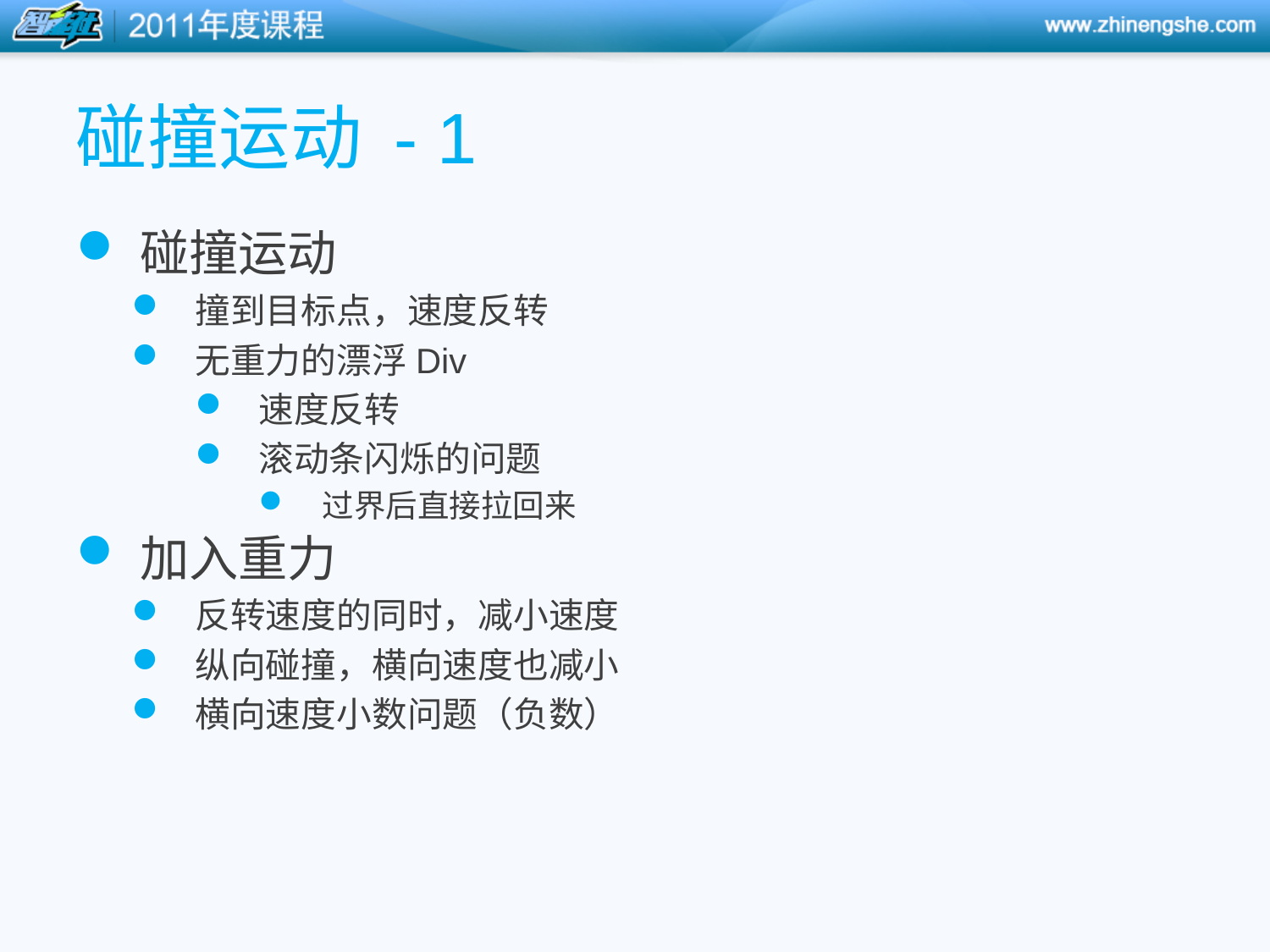

# 碰撞运动 - 1
碰撞运动
撞到目标点，速度反转
无重力的漂浮Div
速度反转
滚动条闪烁的问题
过界后直接拉回来
加入重力
反转速度的同时，减小速度
纵向碰撞，横向速度也减小
横向速度小数问题（负数）